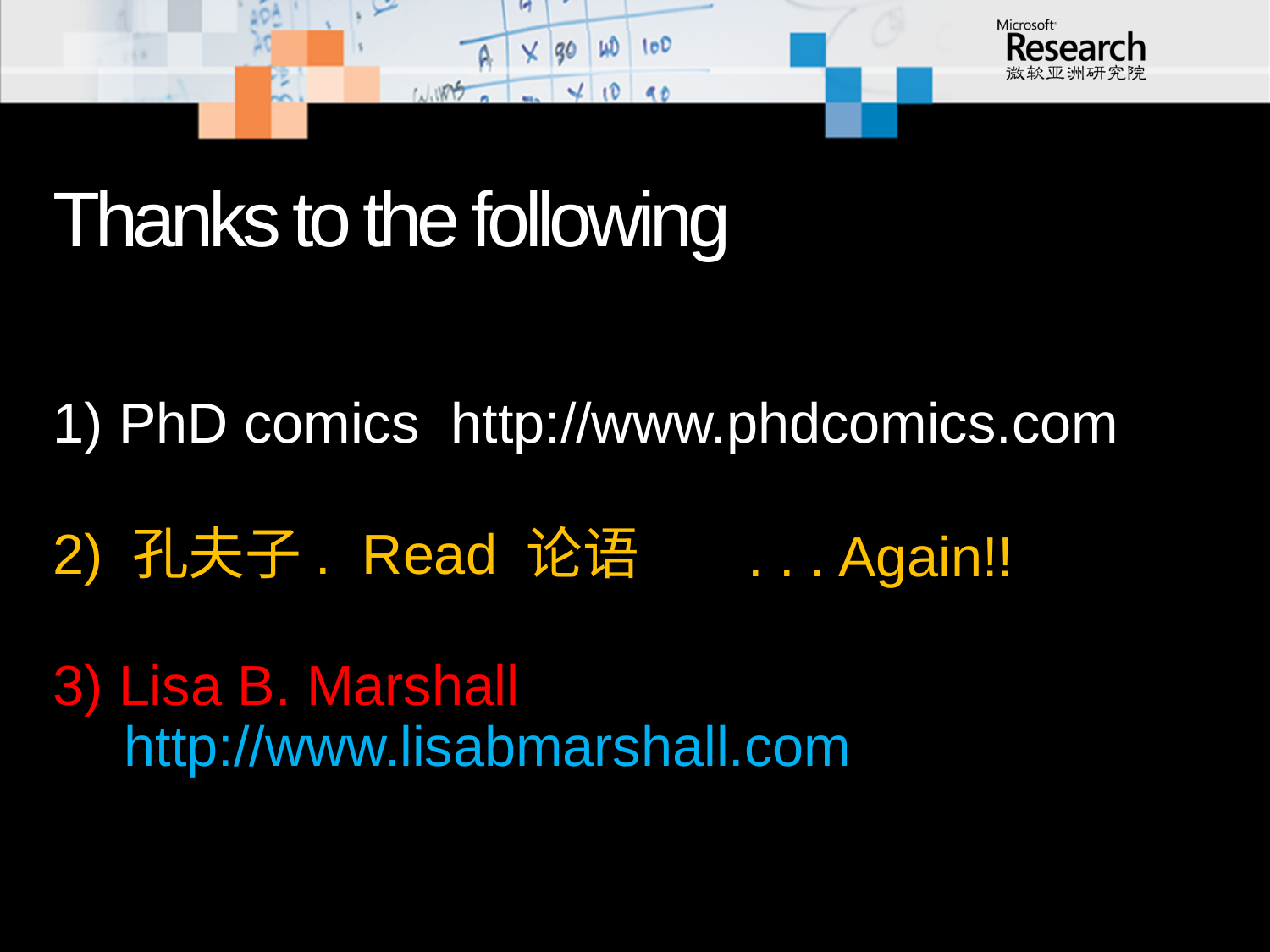

# Thanks to the following
1) PhD comics  http://www.phdcomics.com
2) 孔夫子.  Read 论语
3) Lisa B. Marshall  http://www.lisabmarshall.com
 . . . Again!!